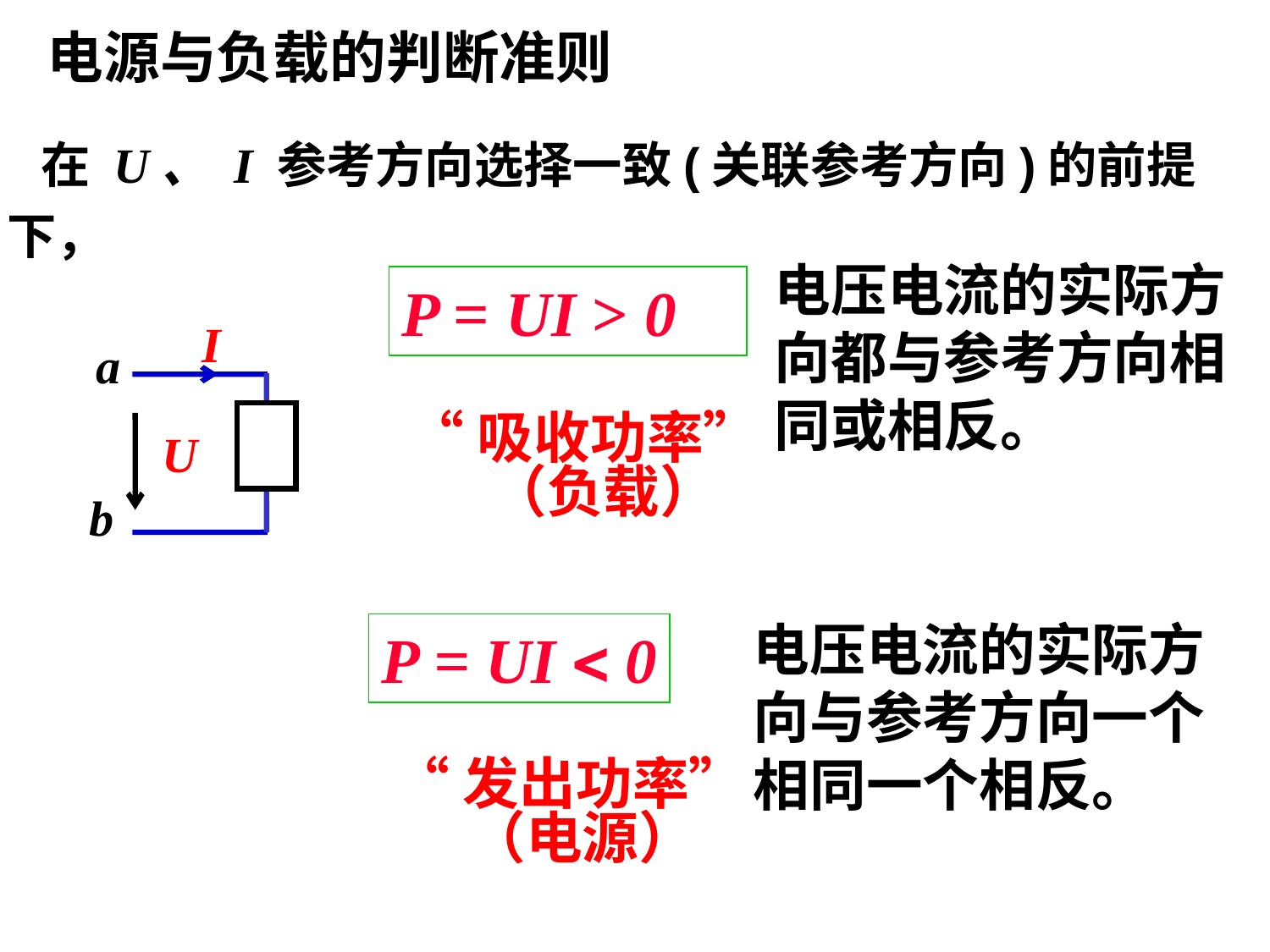

电源与负载的判断准则
  在 U、 I 参考方向选择一致(关联参考方向)的前提下，
电压电流的实际方向都与参考方向相同或相反。
P = UI > 0
I
a

U
b

“吸收功率”
  （负载）
电压电流的实际方向与参考方向一个相同一个相反。
P = UI < 0
“发出功率”
 （电源）